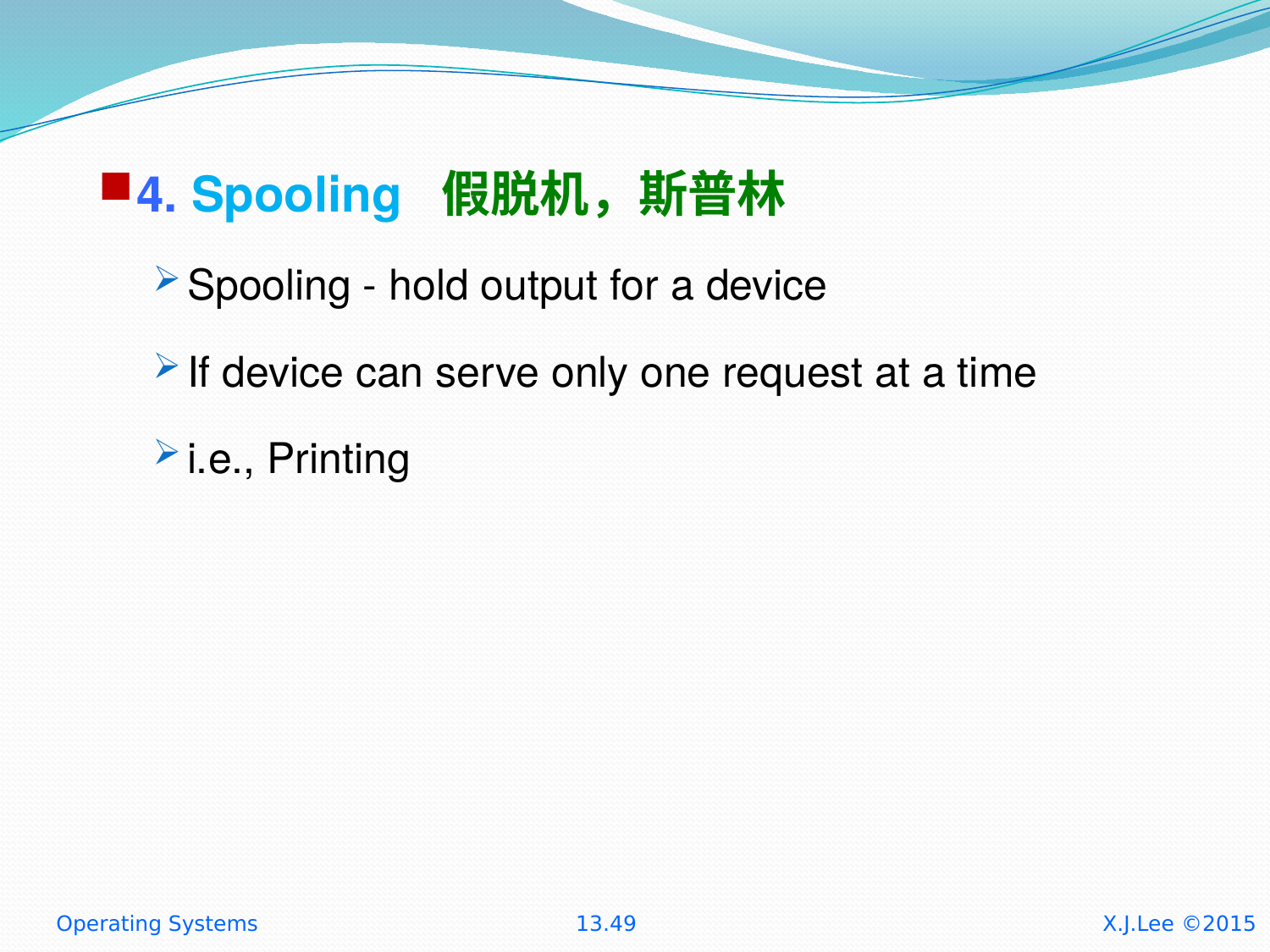

4. Spooling  假脱机，斯普林
Spooling - hold output for a device
If device can serve only one request at a time
i.e., Printing
Operating Systems
13.49
X.J.Lee ©2015